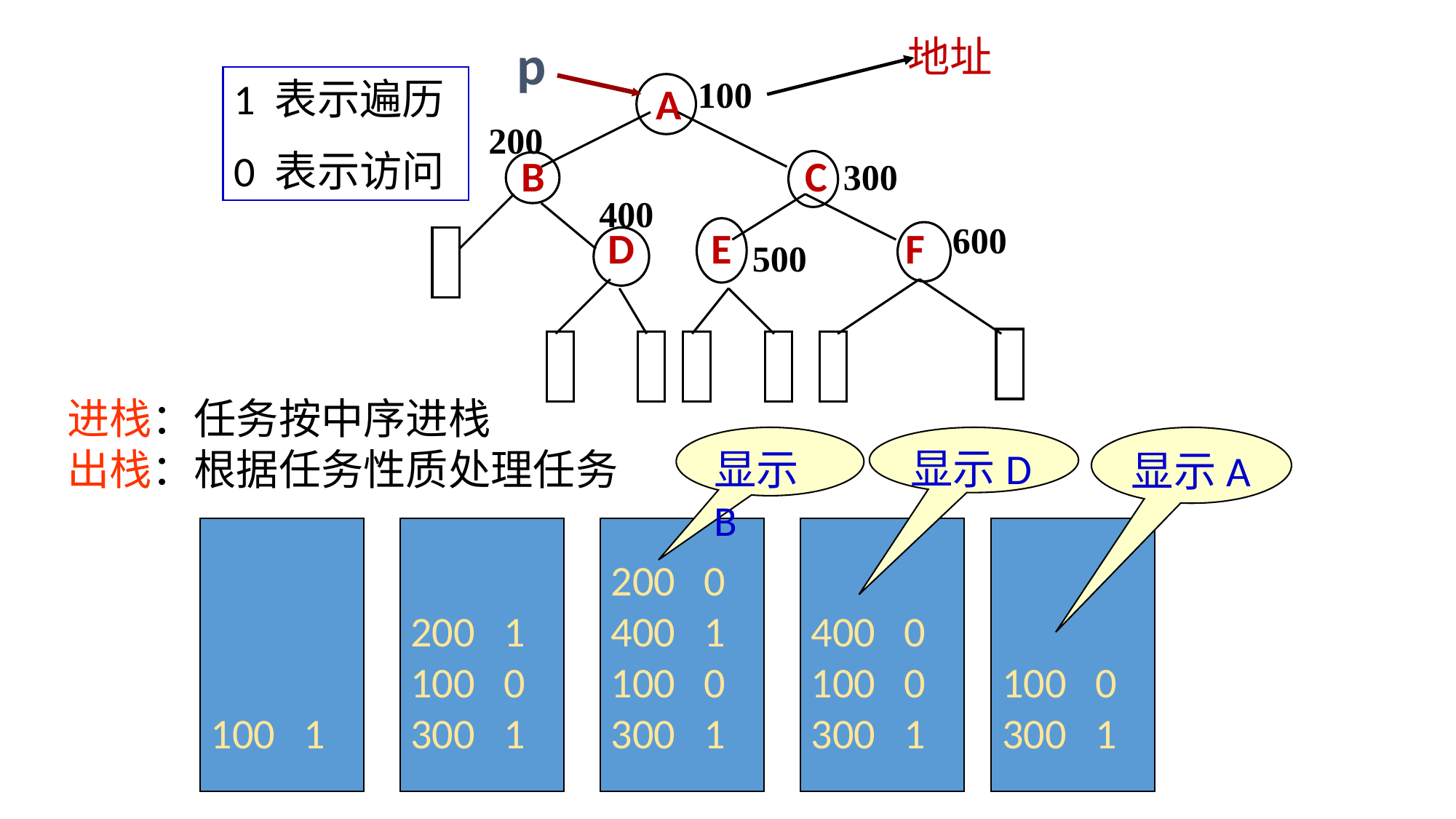

p
地址

1 表示遍历
0 表示访问
100
                            A
              B                           C
                       D        E                  F

200

300

400

600

500

进栈：任务按中序进栈
出栈：根据任务性质处理任务
显示D
显示A
显示B

100   1

200   1
100   0
300   1
200   0
400   1
100   0
300   1

400   0
100   0
300   1

100   0
300   1